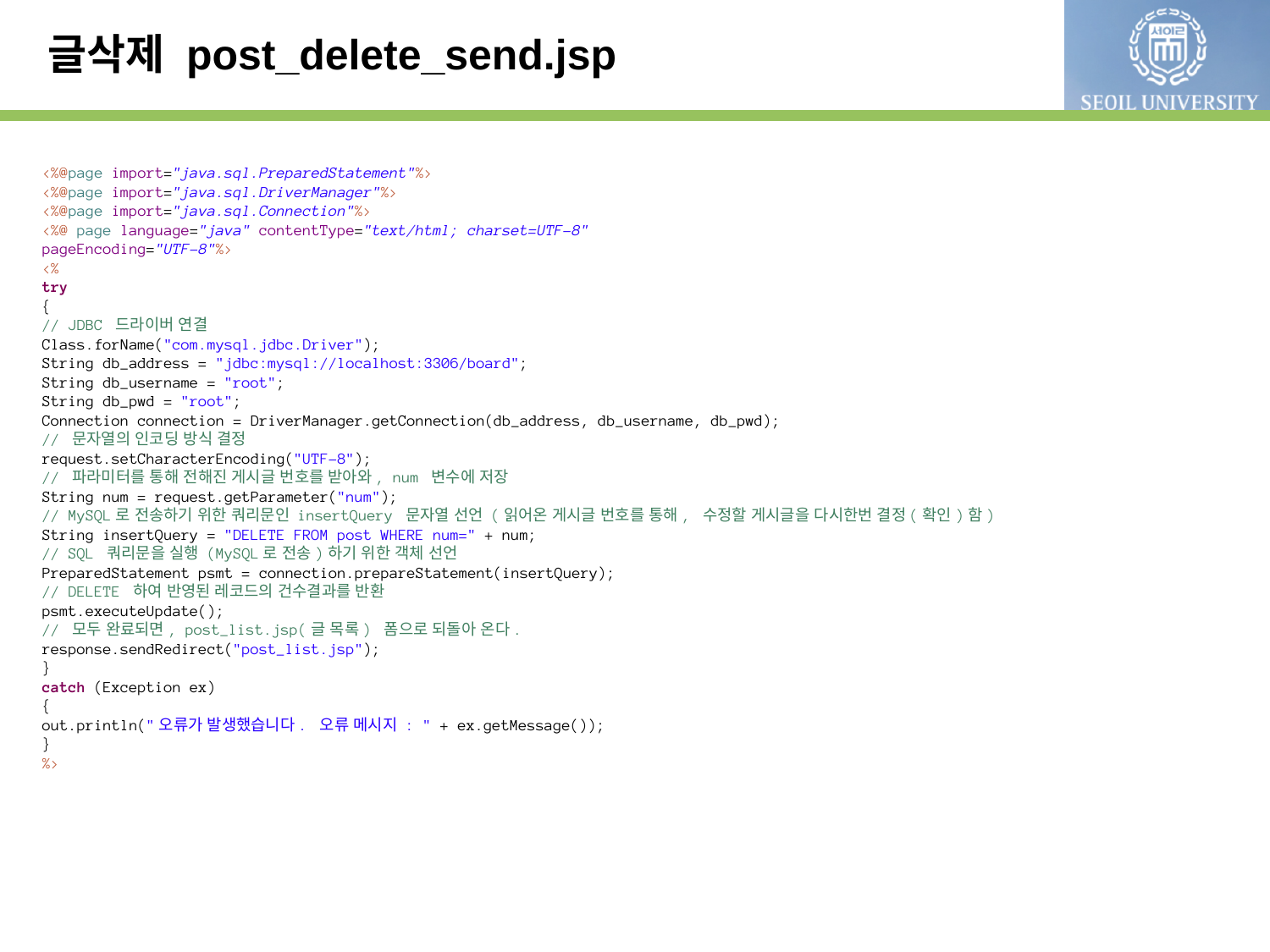

# 글삭제 post_delete_send.jsp
<%@page import="java.sql.PreparedStatement"%>
<%@page import="java.sql.DriverManager"%>
<%@page import="java.sql.Connection"%>
<%@ page language="java" contentType="text/html; charset=UTF-8"
pageEncoding="UTF-8"%>
<%
try
{
// JDBC 드라이버 연결
Class.forName("com.mysql.jdbc.Driver");
String db_address = "jdbc:mysql://localhost:3306/board";
String db_username = "root";
String db_pwd = "root";
Connection connection = DriverManager.getConnection(db_address, db_username, db_pwd);
// 문자열의 인코딩 방식 결정
request.setCharacterEncoding("UTF-8");
// 파라미터를 통해 전해진 게시글 번호를 받아와, num 변수에 저장
String num = request.getParameter("num");
// MySQL로 전송하기 위한 쿼리문인 insertQuery 문자열 선언 (읽어온 게시글 번호를 통해, 수정할 게시글을 다시한번 결정(확인)함)
String insertQuery = "DELETE FROM post WHERE num=" + num;
// SQL 쿼리문을 실행 (MySQL로 전송)하기 위한 객체 선언
PreparedStatement psmt = connection.prepareStatement(insertQuery);
// DELETE 하여 반영된 레코드의 건수결과를 반환
psmt.executeUpdate();
// 모두 완료되면, post_list.jsp(글 목록) 폼으로 되돌아 온다.
response.sendRedirect("post_list.jsp");
}
catch (Exception ex)
{
out.println("오류가 발생했습니다. 오류 메시지 : " + ex.getMessage());
}
%>